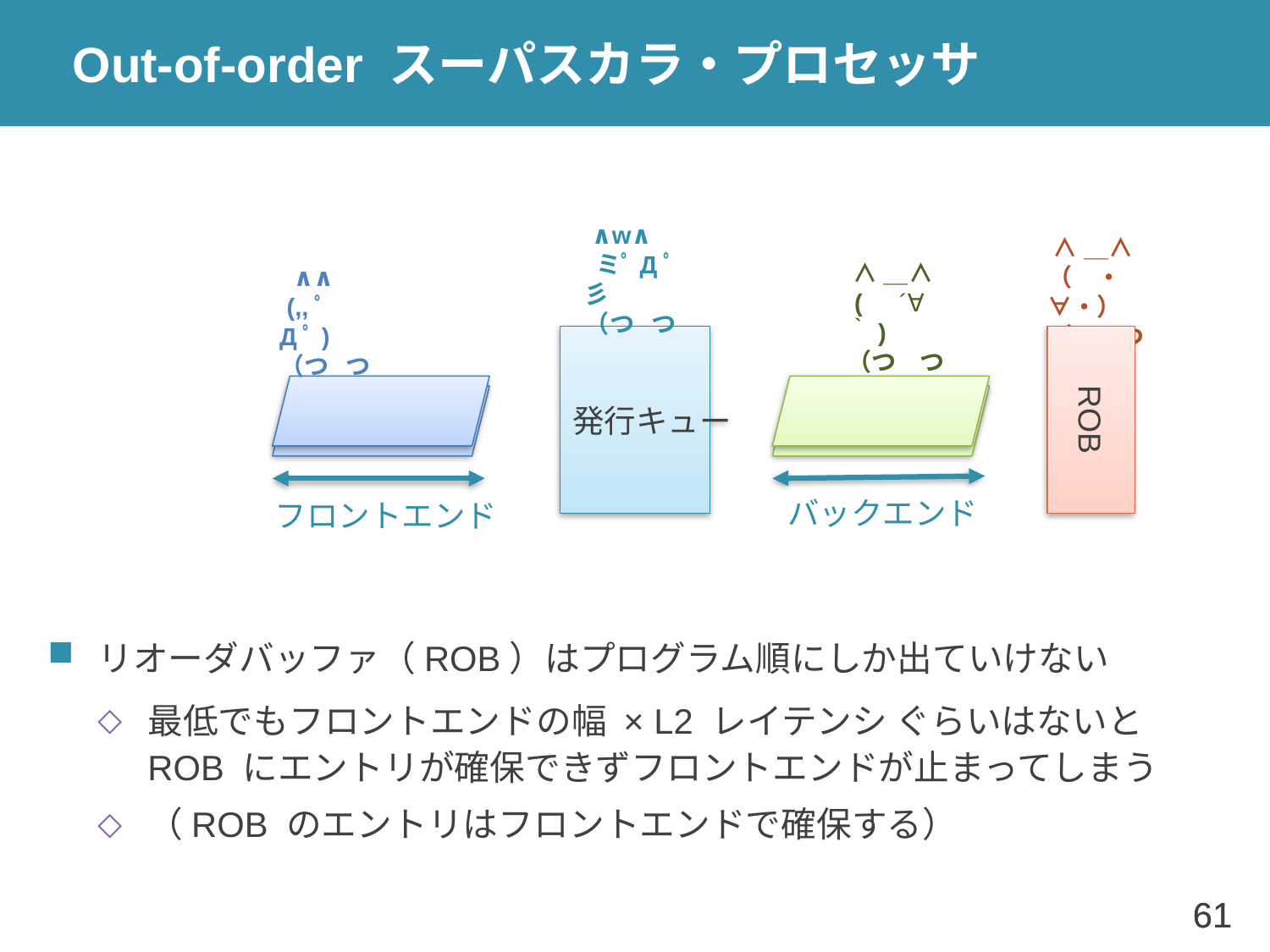

# Out-of-order スーパスカラ・プロセッサ
 ∧w∧
 ミﾟДﾟ彡
（つ   つ
 ∧＿∧
（　・∀・）（つ    つ
 ∧＿∧
 (　´∀｀)
（つ    つ
  ∧∧
 (,,ﾟДﾟ)
（つ   つ
発行キュー
ROB

バックエンド
フロントエンド
リオーダバッファ（ROB）はプログラム順にしか出ていけない
最低でもフロントエンドの幅 × L2 レイテンシ ぐらいはないと
ROB にエントリが確保できずフロントエンドが止まってしまう
（ROB のエントリはフロントエンドで確保する）